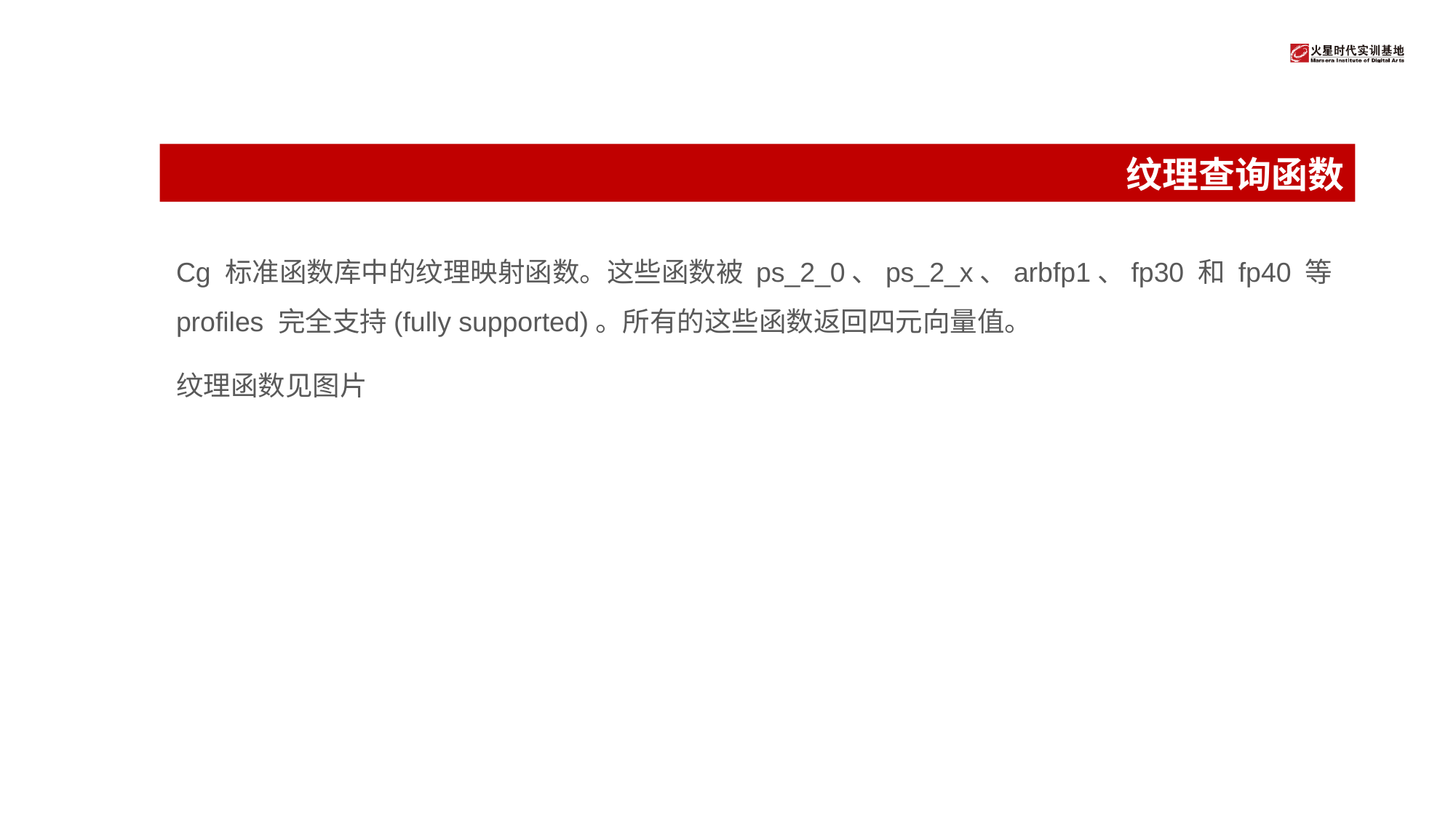

# 纹理查询函数
Cg 标准函数库中的纹理映射函数。这些函数被 ps_2_0、ps_2_x、arbfp1、fp30 和 fp40 等 profiles 完全支持(fully supported)。所有的这些函数返回四元向量值。
纹理函数见图片